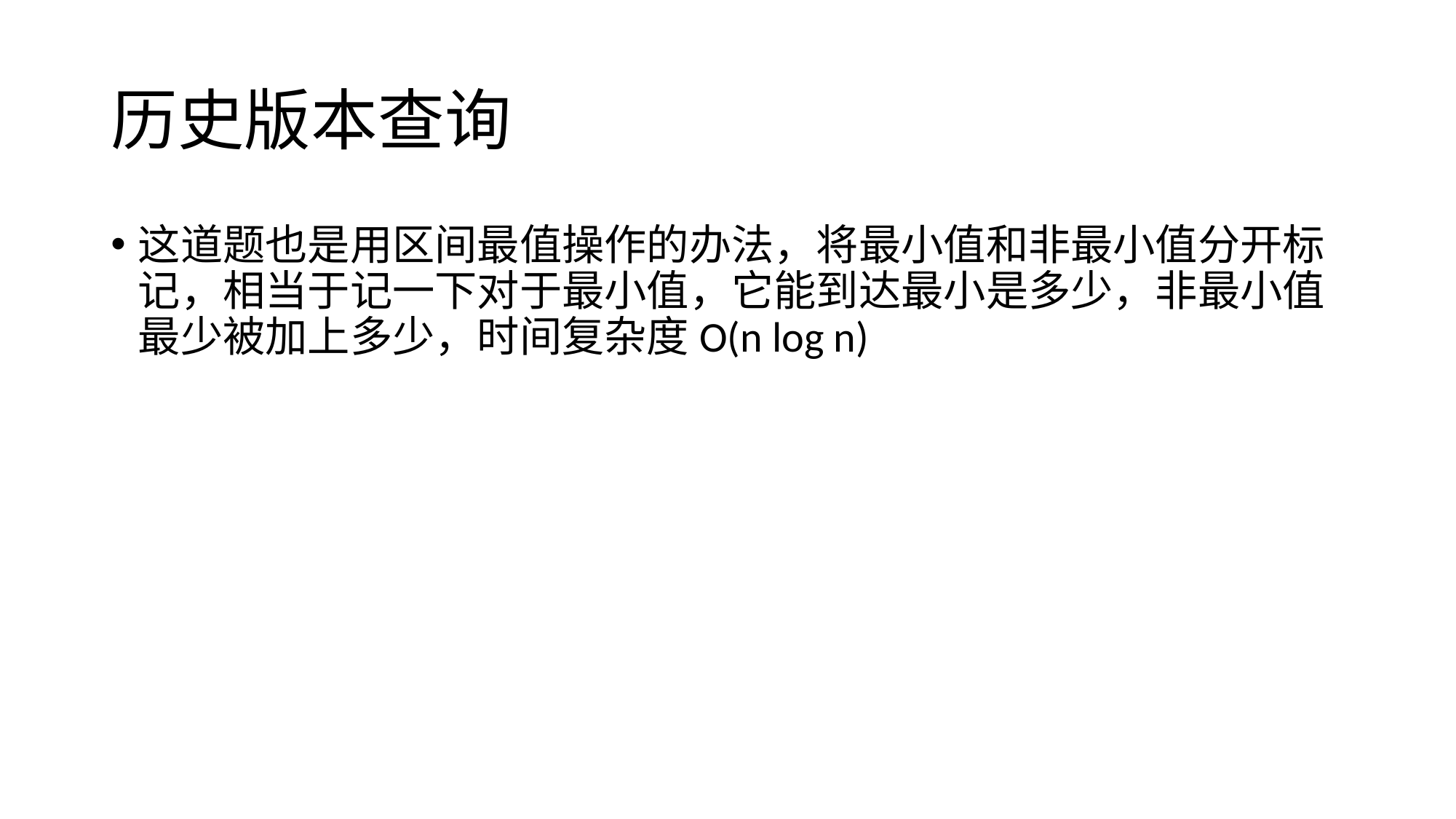

# 历史版本查询
这道题也是用区间最值操作的办法，将最小值和非最小值分开标记，相当于记一下对于最小值，它能到达最小是多少，非最小值最少被加上多少，时间复杂度O(n log n)